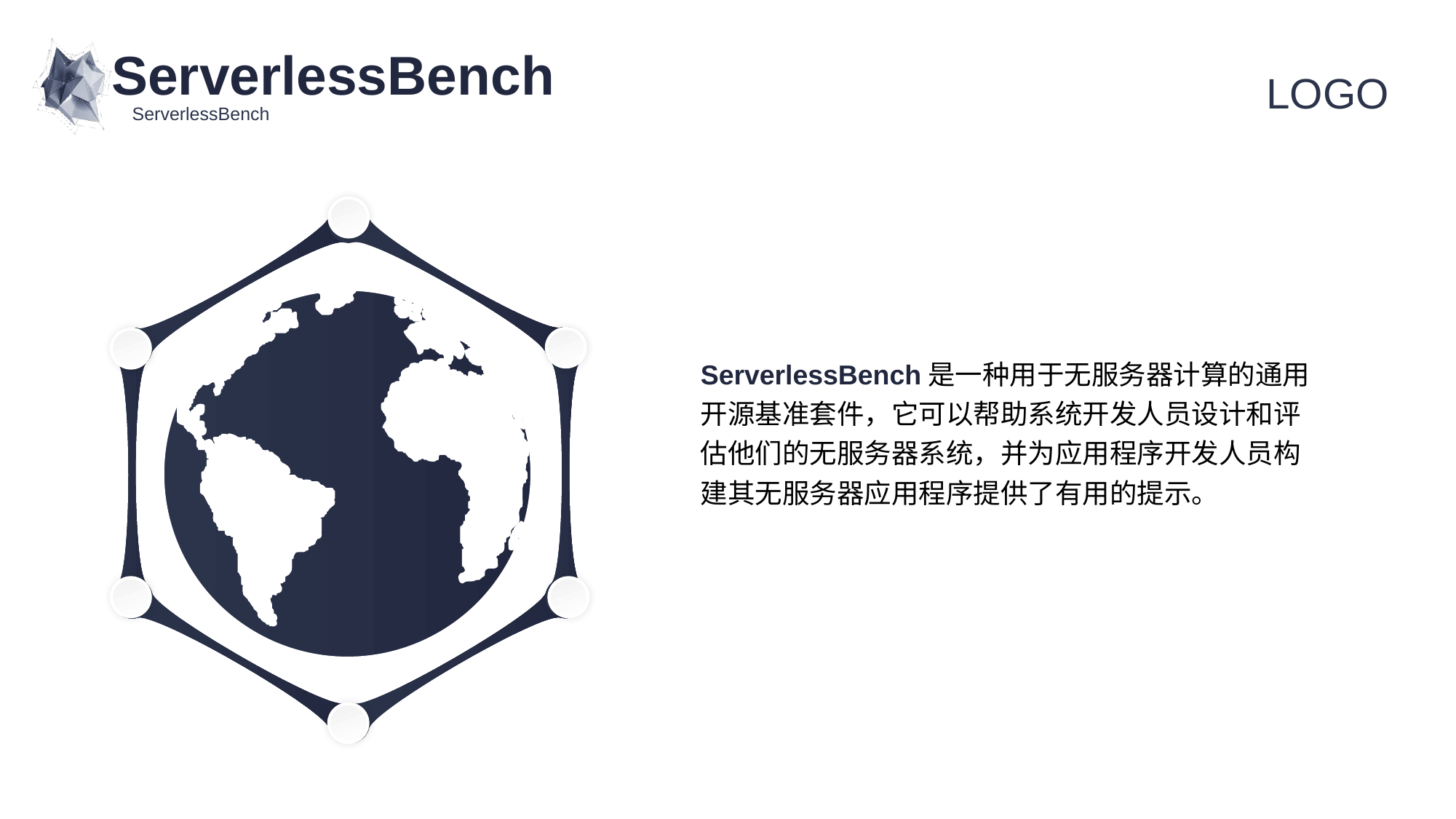

ServerlessBench
ServerlessBench

ServerlessBench是一种用于无服务器计算的通用开源基准套件，它可以帮助系统开发人员设计和评估他们的无服务器系统，并为应用程序开发人员构建其无服务器应用程序提供了有用的提示。